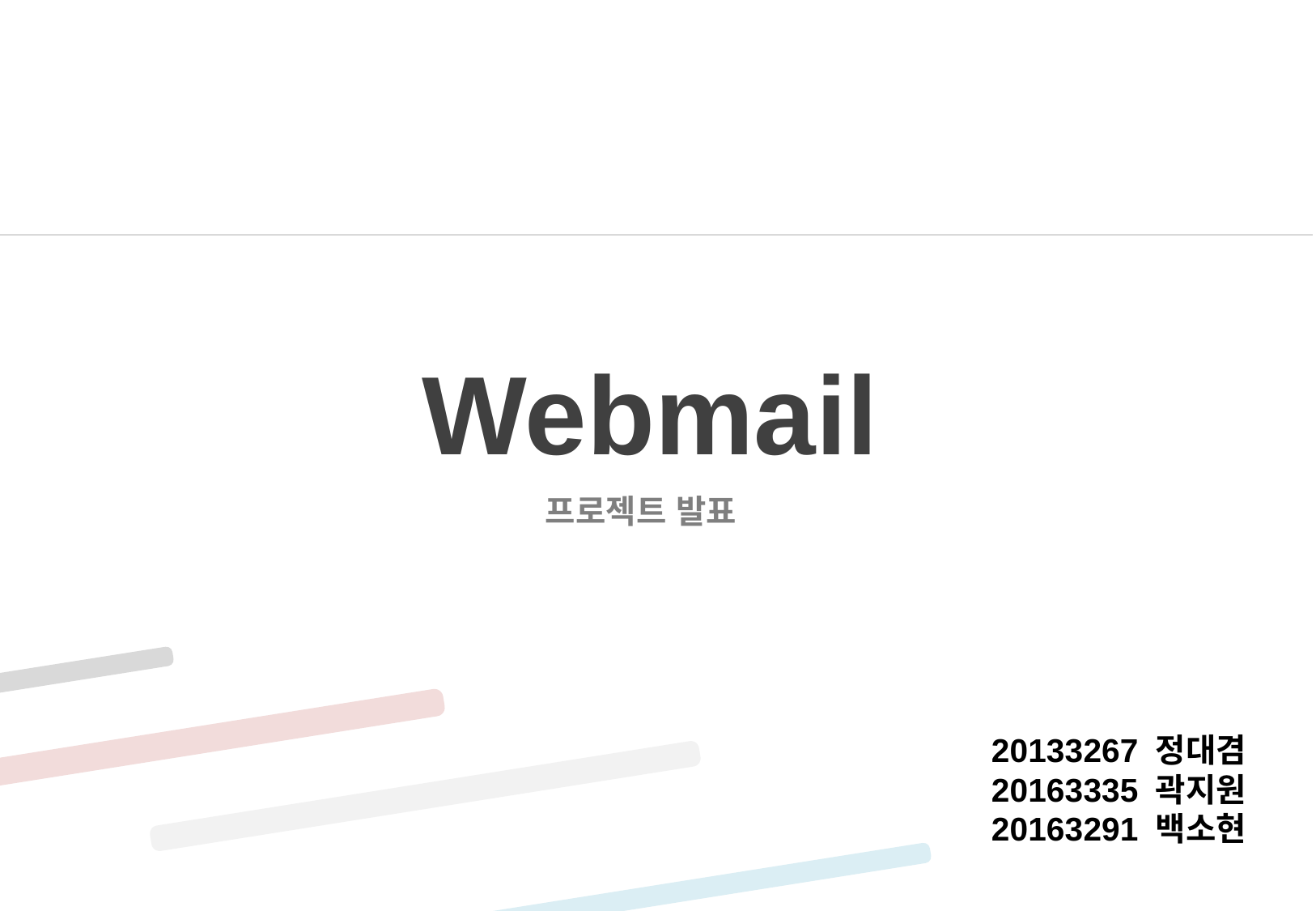

Webmail
프로젝트 발표

20133267 정대겸
20163335 곽지원
20163291 백소현